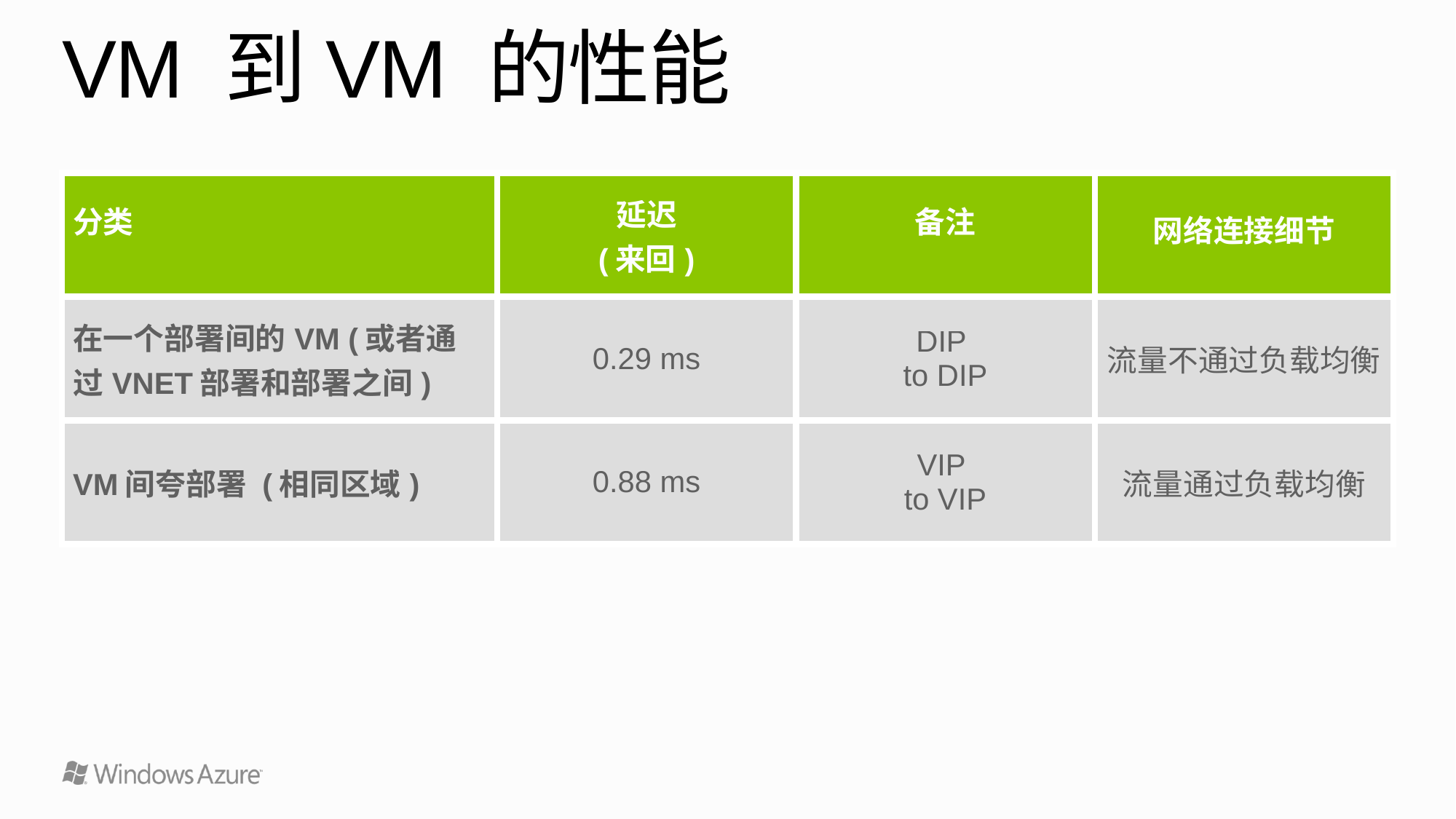

# VM 到VM 的性能
| 分类 | 延迟 (来回) | 备注 | 网络连接细节 |
| --- | --- | --- | --- |
| 在一个部署间的VM (或者通过VNET部署和部署之间) | 0.29 ms | DIP to DIP | 流量不通过负载均衡 |
| VM间夸部署 (相同区域) | 0.88 ms | VIP to VIP | 流量通过负载均衡 |